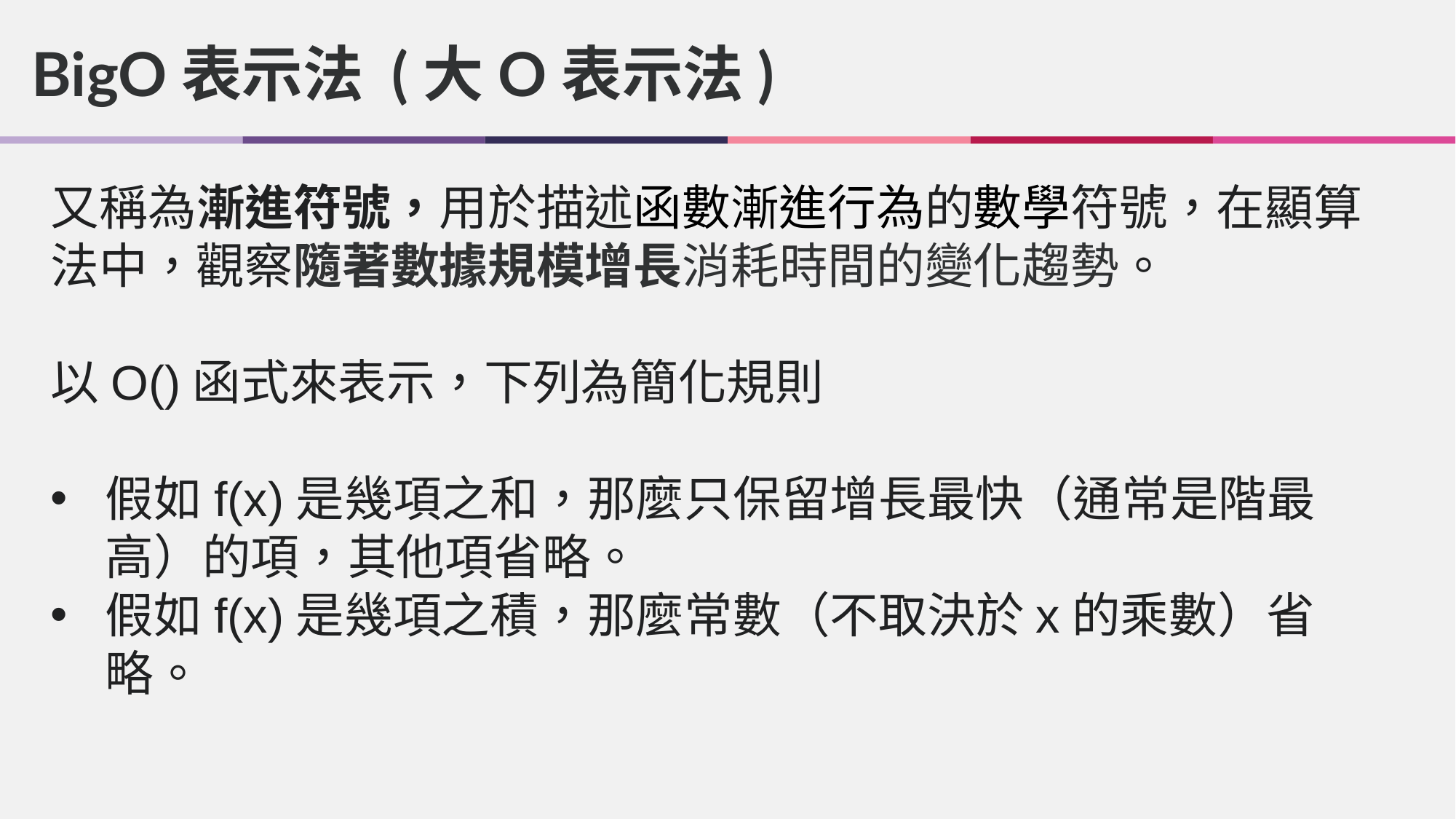

BigO表示法 (大O表示法)
又稱為漸進符號，用於描述函數漸進行為的數學符號，在顯算法中，觀察隨著數據規模增長消耗時間的變化趨勢。

以O()函式來表示，下列為簡化規則

假如f(x)是幾項之和，那麼只保留增長最快（通常是階最高）的項，其他項省略。
假如f(x)是幾項之積，那麼常數（不取決於x的乘數）省略。